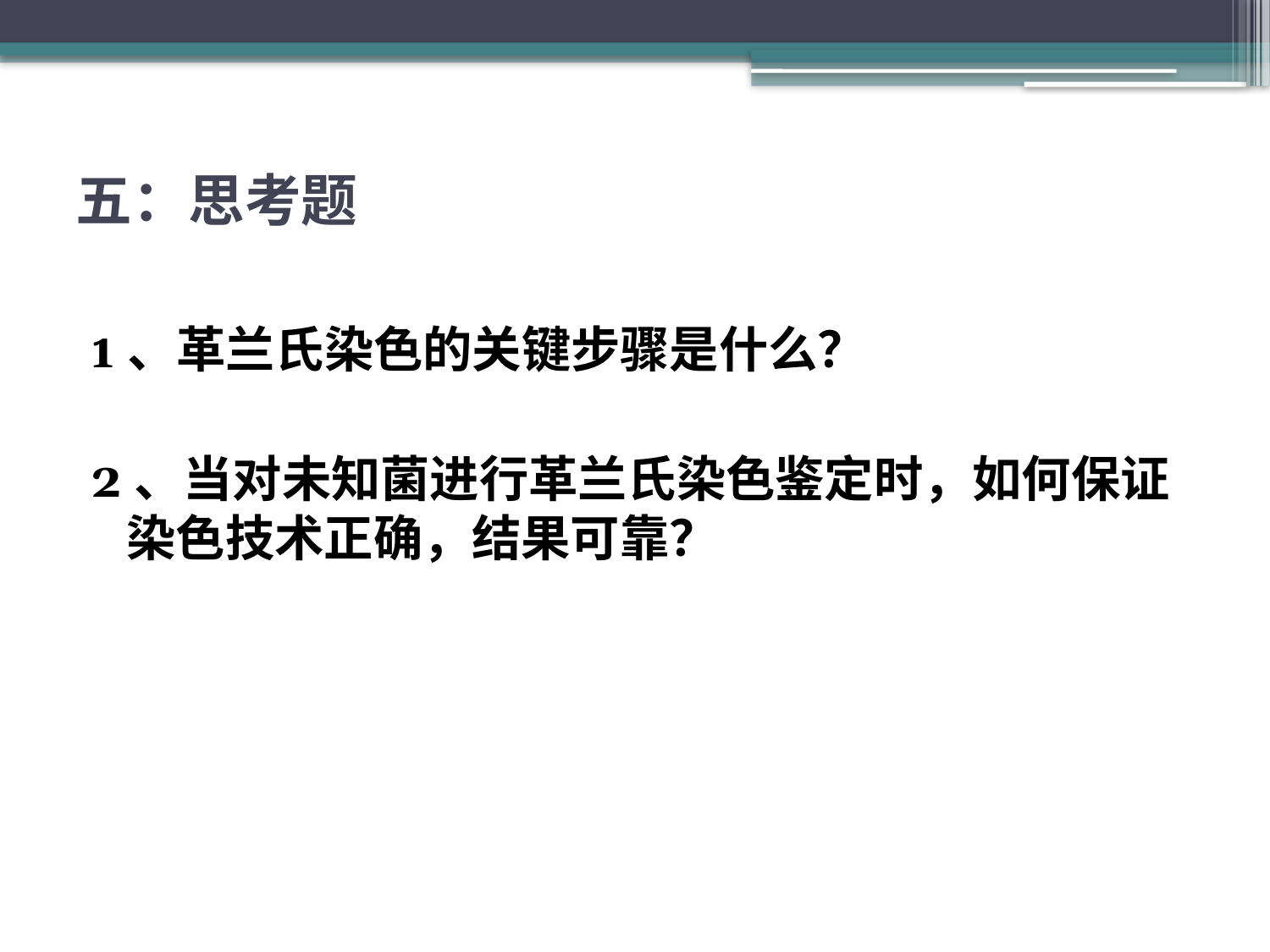

# 五：思考题
1、革兰氏染色的关键步骤是什么？

2、当对未知菌进行革兰氏染色鉴定时，如何保证染色技术正确，结果可靠？